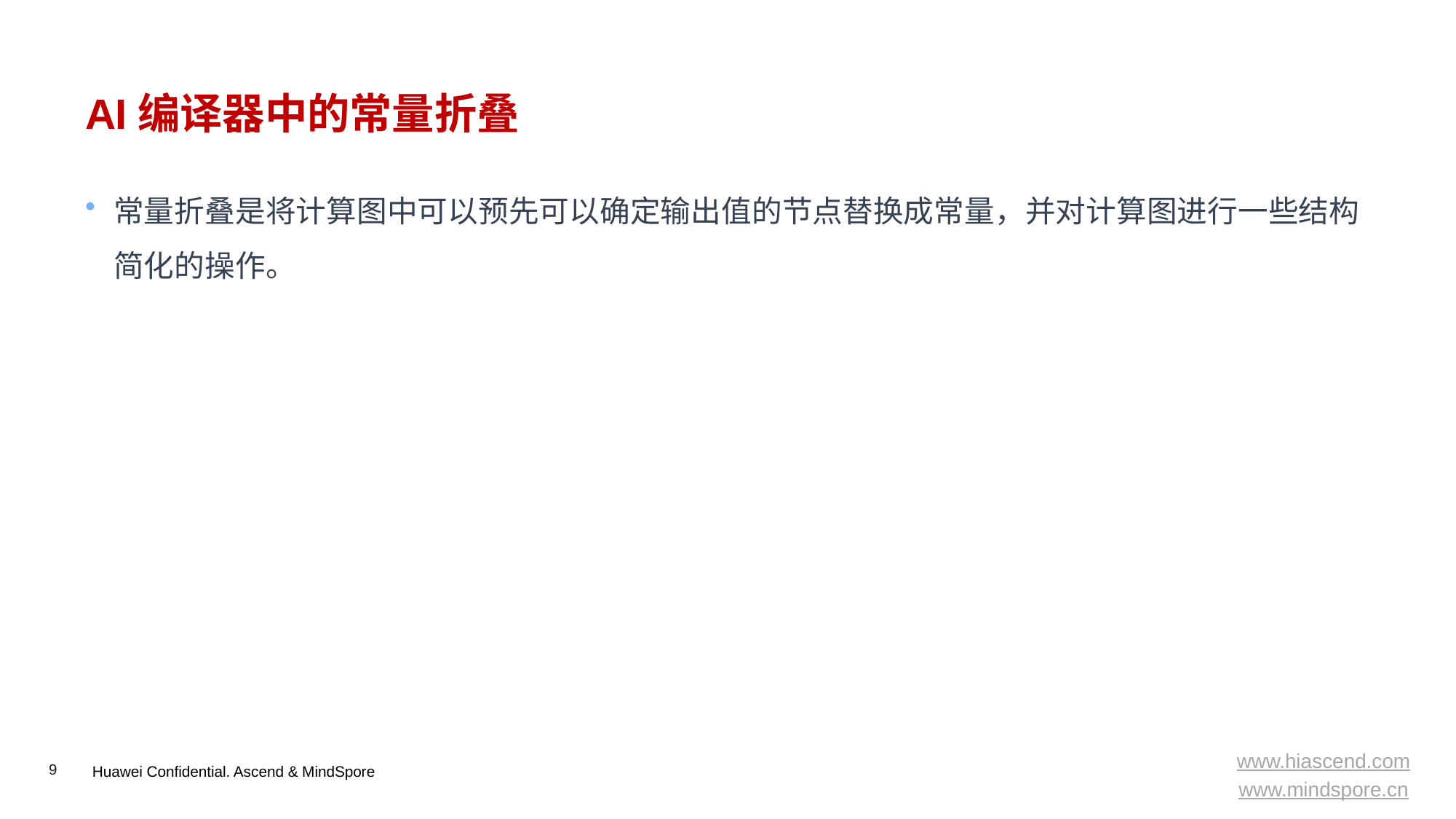

# AI编译器中的常量折叠
常量折叠是将计算图中可以预先可以确定输出值的节点替换成常量，并对计算图进行一些结构简化的操作。